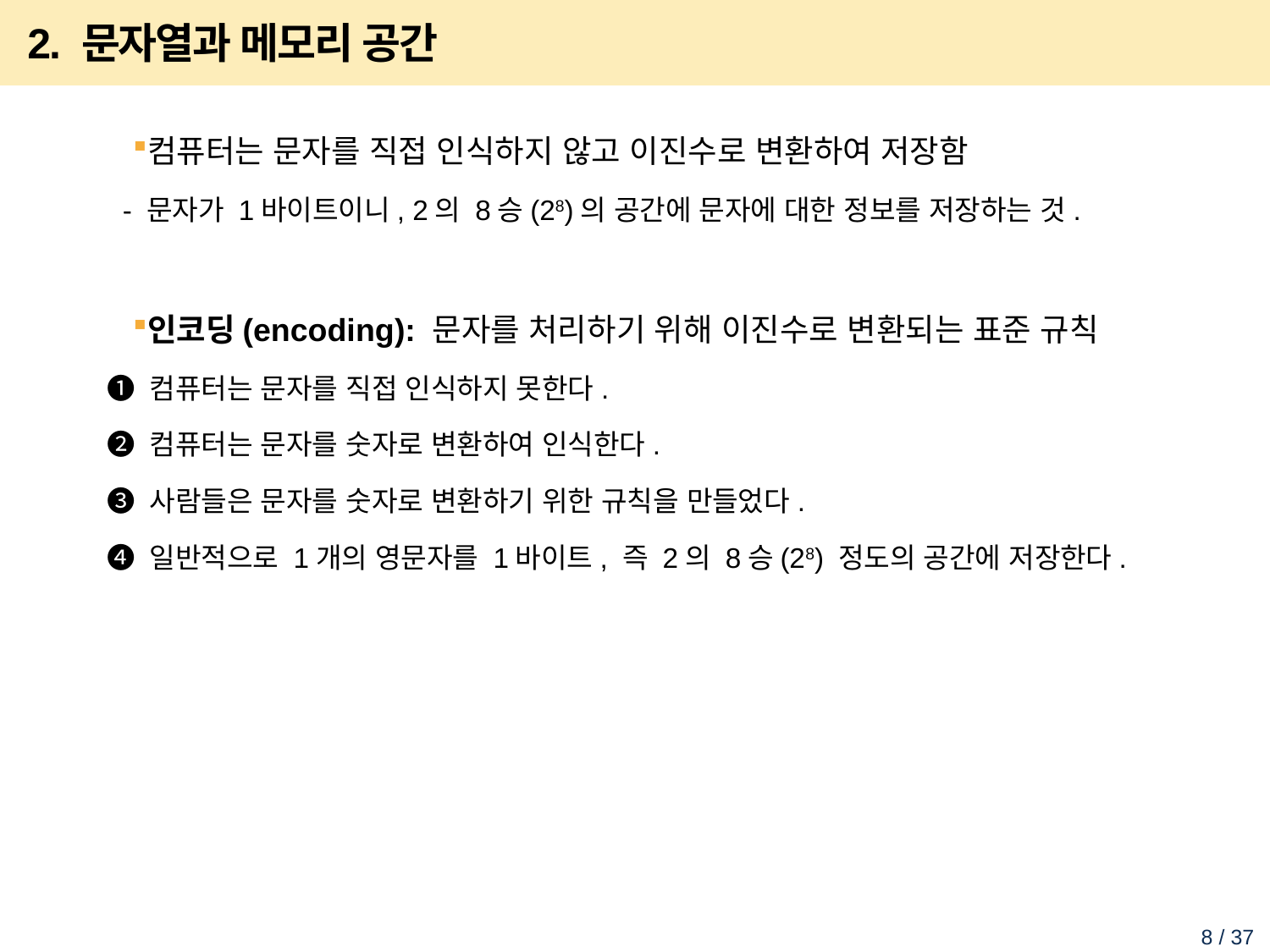

# 2. 문자열과 메모리 공간
컴퓨터는 문자를 직접 인식하지 않고 이진수로 변환하여 저장함
  - 문자가 1바이트이니, 2의 8승(28)의 공간에 문자에 대한 정보를 저장하는 것.

인코딩(encoding): 문자를 처리하기 위해 이진수로 변환되는 표준 규칙
❶ 컴퓨터는 문자를 직접 인식하지 못한다.
❷ 컴퓨터는 문자를 숫자로 변환하여 인식한다.
❸ 사람들은 문자를 숫자로 변환하기 위한 규칙을 만들었다.
❹ 일반적으로 1개의 영문자를 1바이트, 즉 2의 8승(28) 정도의 공간에 저장한다.